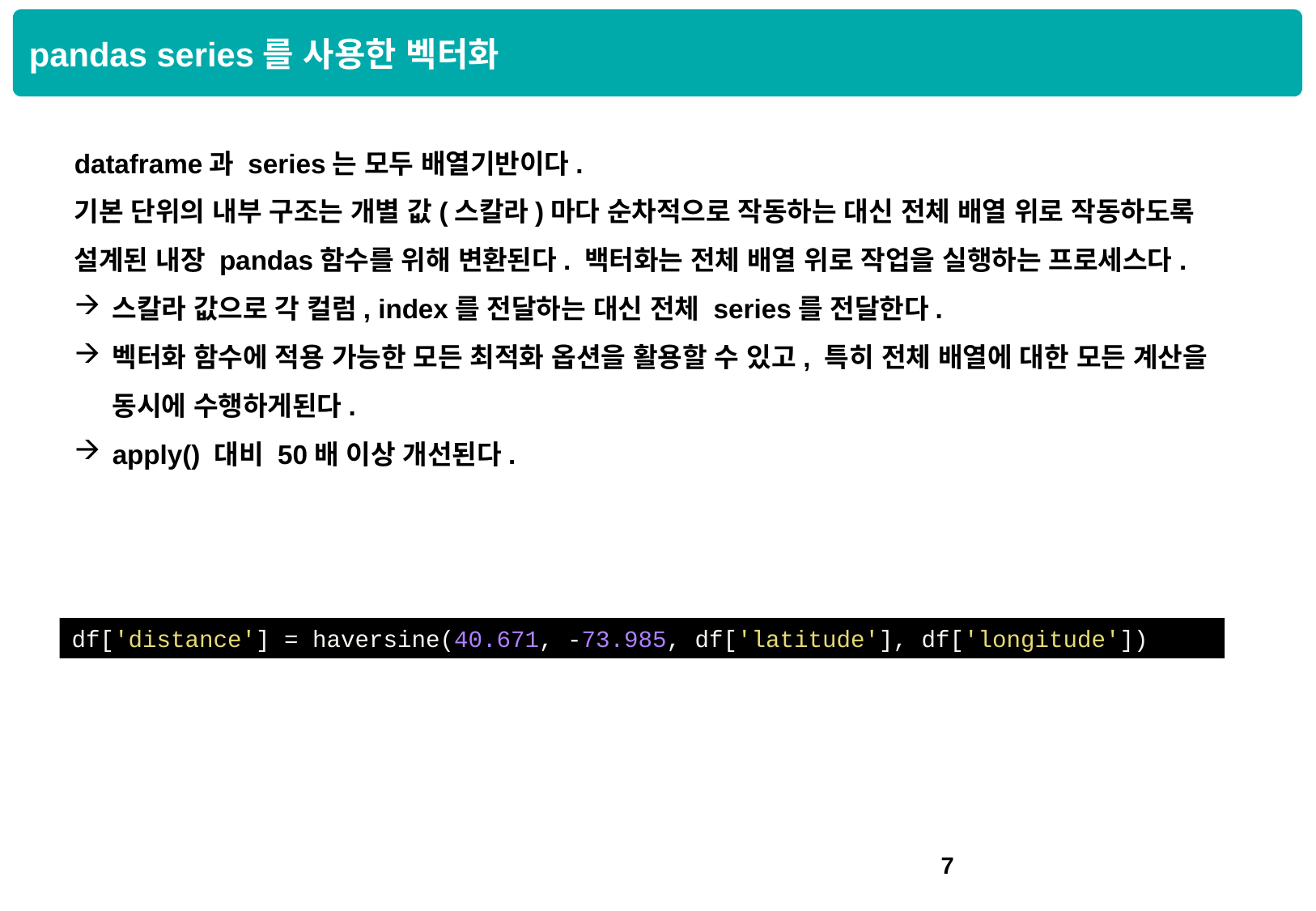

pandas series를 사용한 벡터화
dataframe과 series는 모두 배열기반이다.
기본 단위의 내부 구조는 개별 값(스칼라)마다 순차적으로 작동하는 대신 전체 배열 위로 작동하도록 설계된 내장 pandas함수를 위해 변환된다. 백터화는 전체 배열 위로 작업을 실행하는 프로세스다.
스칼라 값으로 각 컬럼, index를 전달하는 대신 전체 series를 전달한다.
벡터화 함수에 적용 가능한 모든 최적화 옵션을 활용할 수 있고, 특히 전체 배열에 대한 모든 계산을 동시에 수행하게된다.
apply() 대비 50배 이상 개선된다.
df['distance'] = haversine(40.671, -73.985, df['latitude'], df['longitude'])
7